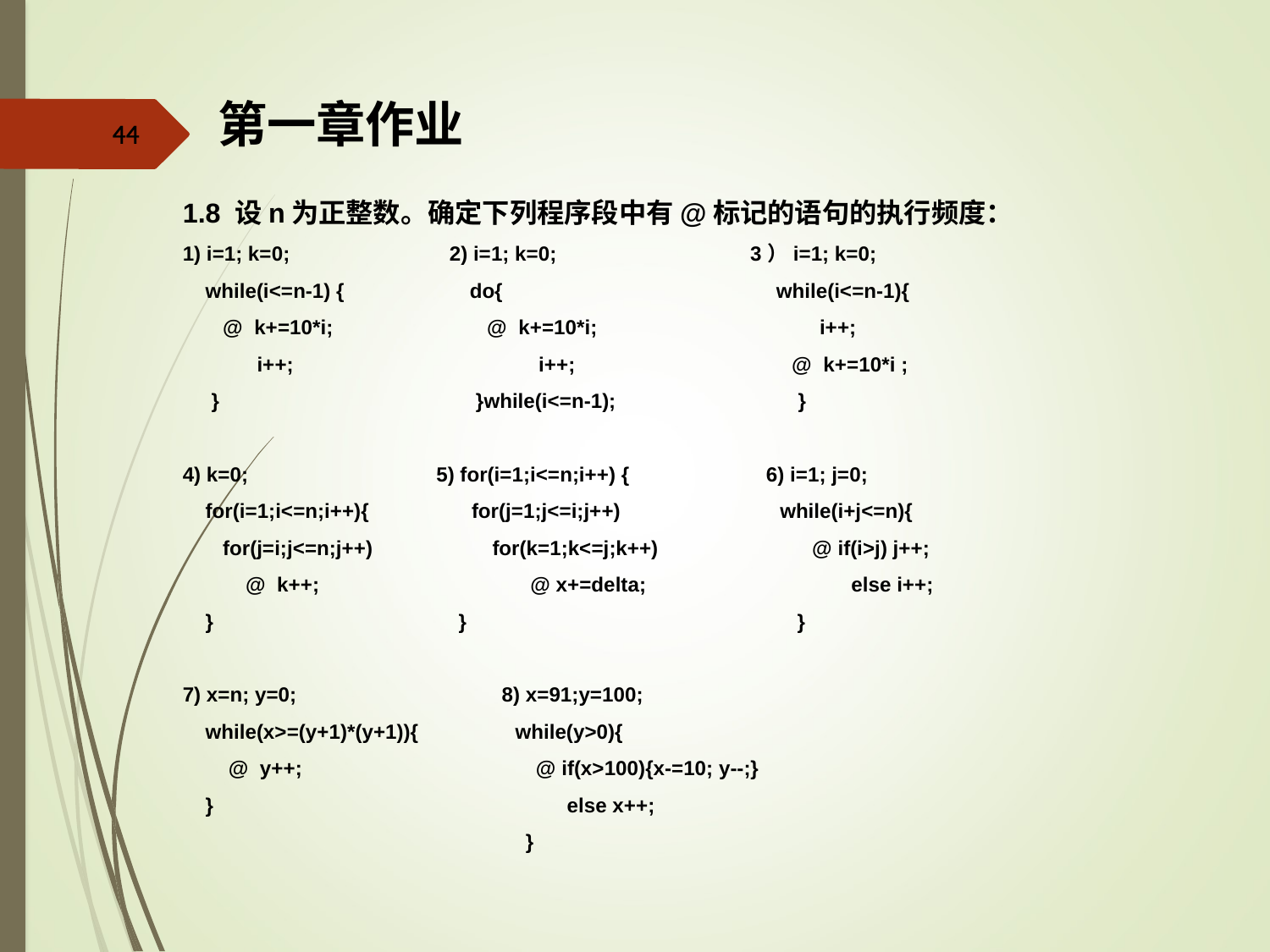

# 第一章作业
44
1.8 设n为正整数。确定下列程序段中有@标记的语句的执行频度：
1) i=1; k=0;                            2) i=1; k=0;                                  3）i=1; k=0;
    while(i<=n-1) {                      do{                                                while(i<=n-1){
       @  k+=10*i;                           @  k+=10*i;                                       i++;
             i++;                                           i++;                                      @  k+=10*i ;
     }                                             }while(i<=n-1);                                }

4) k=0;                                 5) for(i=1;i<=n;i++) {                        6) i=1; j=0;
    for(i=1;i<=n;i++){                  for(j=1;j<=i;j++)                            while(i+j<=n){
       for(j=i;j<=n;j++)                     for(k=1;k<=j;k++)                           @ if(i>j) j++;
           @  k++;                                     @ x+=delta;                                    else i++;
    }                                           }                                                          }

7) x=n; y=0;                                    8) x=91;y=100;
    while(x>=(y+1)*(y+1)){                 while(y>0){
        @  y++;                                         @ if(x>100){x-=10; y--;}
    }                                                              else x++;
                                                            }